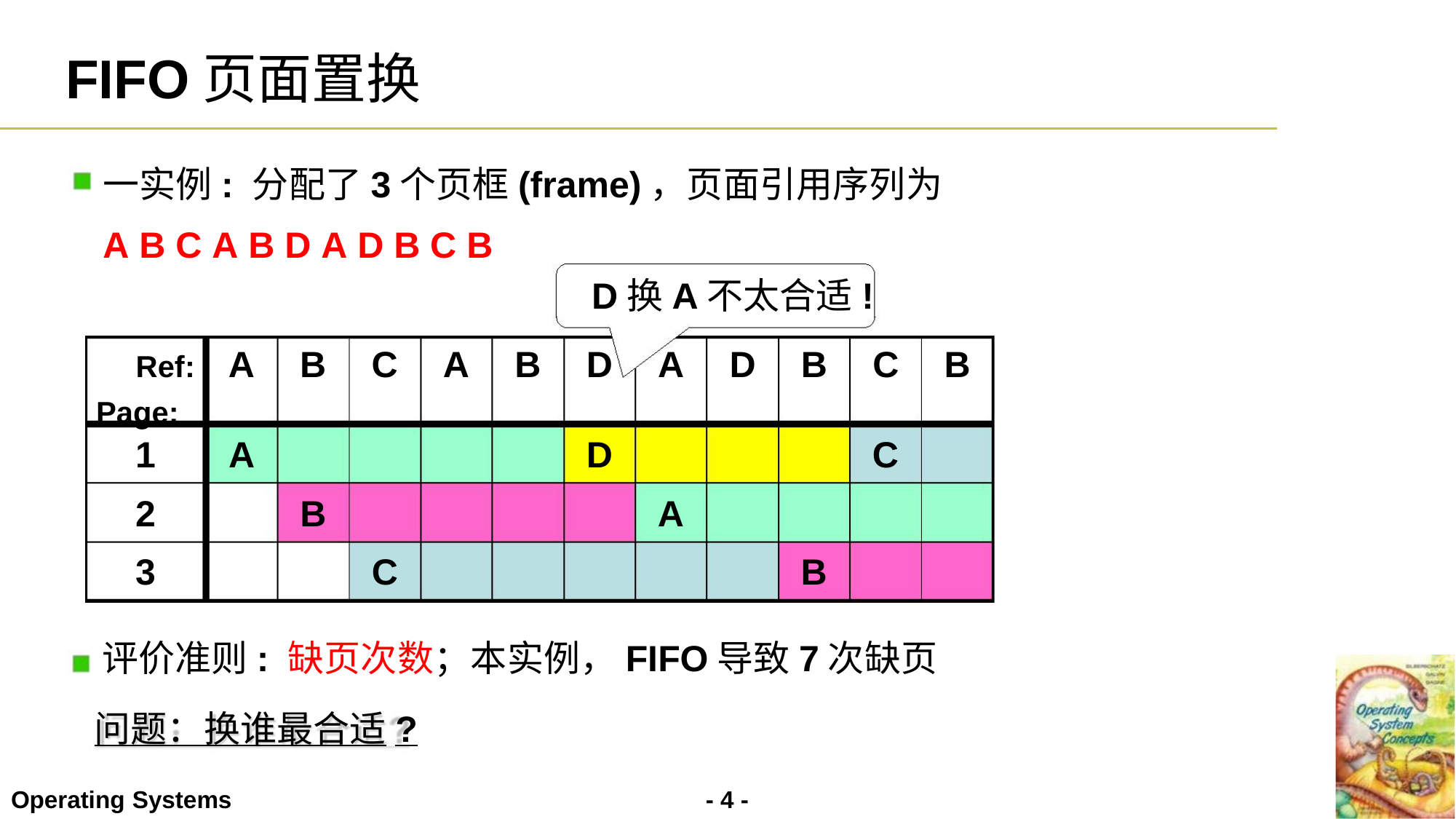

FIFO页面置换

一实例: 分配了3个页框(frame)，页面引用序列为

A B C A B D A D B C B

D换A不太合适!
Ref: A B C A B D A D B C B
Page:
1 A
D
C
2
3
B
A
C
B
评价准则: 缺页次数；本实例，FIFO导致7次缺页
问题：换谁最合适?

- 4 -
Operating Systems